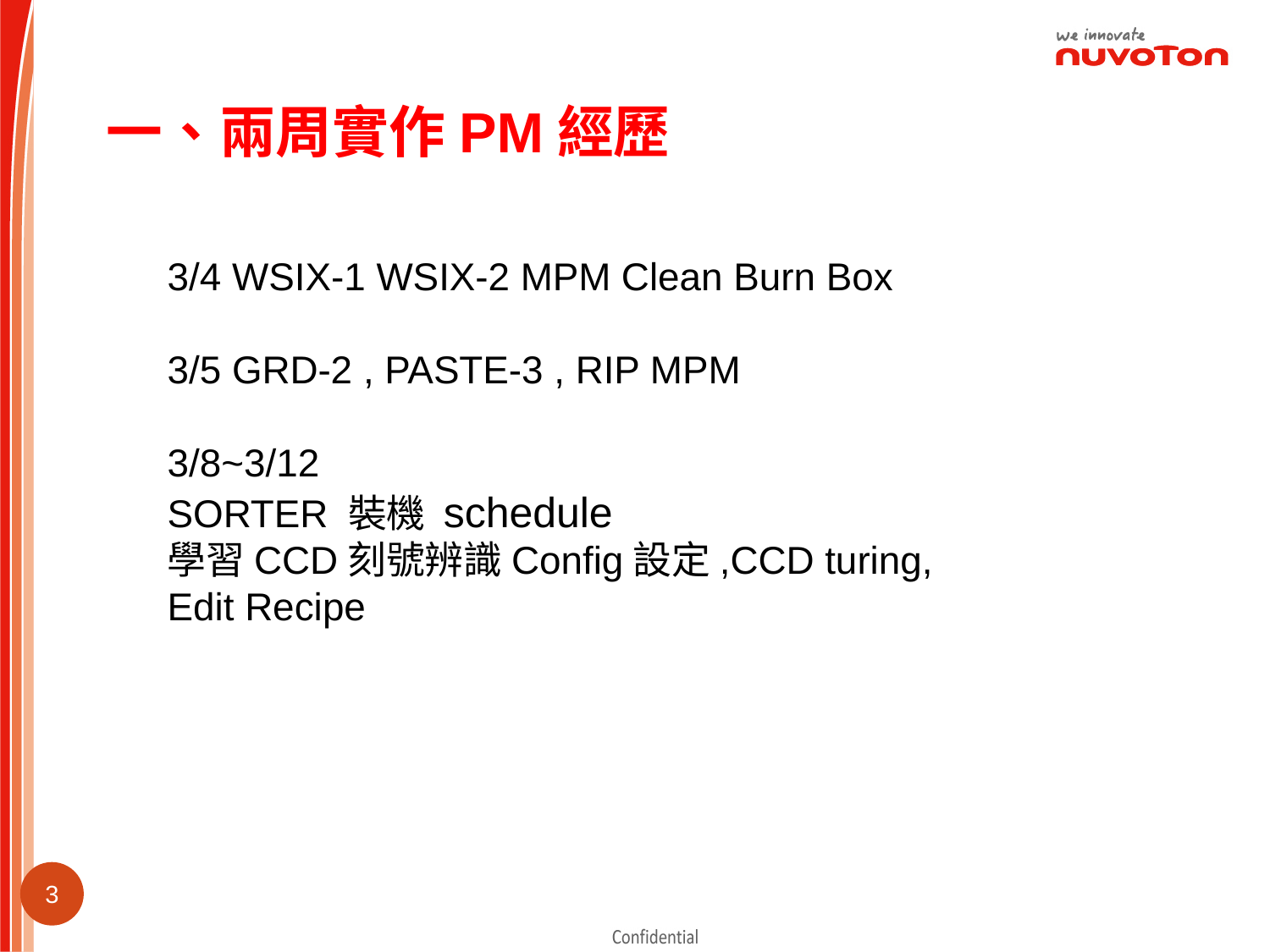

# 一、兩周實作PM經歷
3/4 WSIX-1 WSIX-2 MPM Clean Burn Box

3/5 GRD-2 , PASTE-3 , RIP MPM

3/8~3/12
SORTER 裝機 schedule
學習CCD刻號辨識Config設定,CCD turing,
Edit Recipe

3